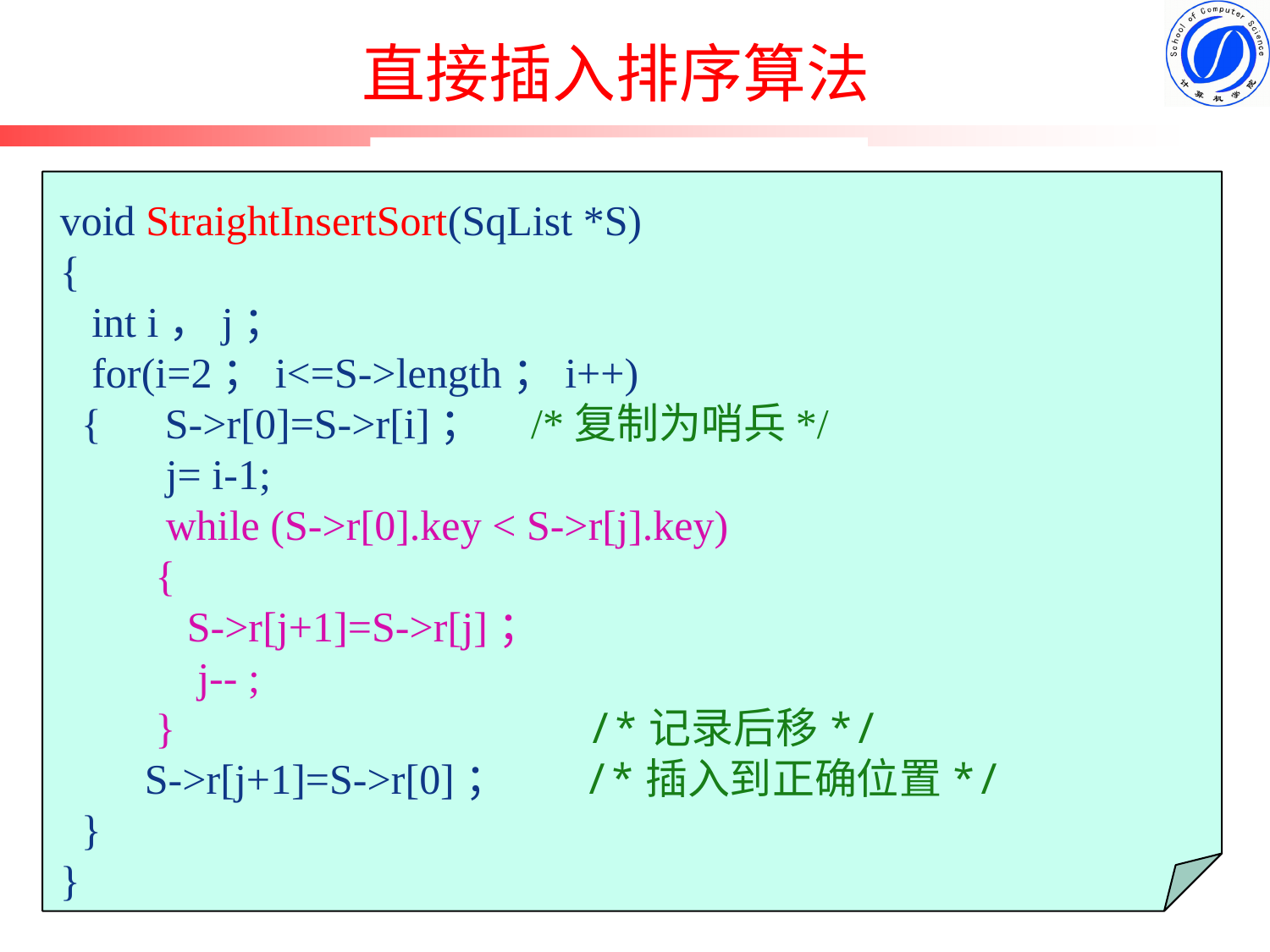

# 直接插入排序算法

void StraightInsertSort(SqList *S)
{
   int i，j；
   for(i=2；i<=S->length；i++)
  {      S->r[0]=S->r[i]；    /*复制为哨兵*/
          j= i-1;
          while (S->r[0].key < S->r[j].key)
         {
	S->r[j+1]=S->r[j]；
	 j-- ;
         }                                       /*记录后移*/
        S->r[j+1]=S->r[0]；       /*插入到正确位置*/
  }
}